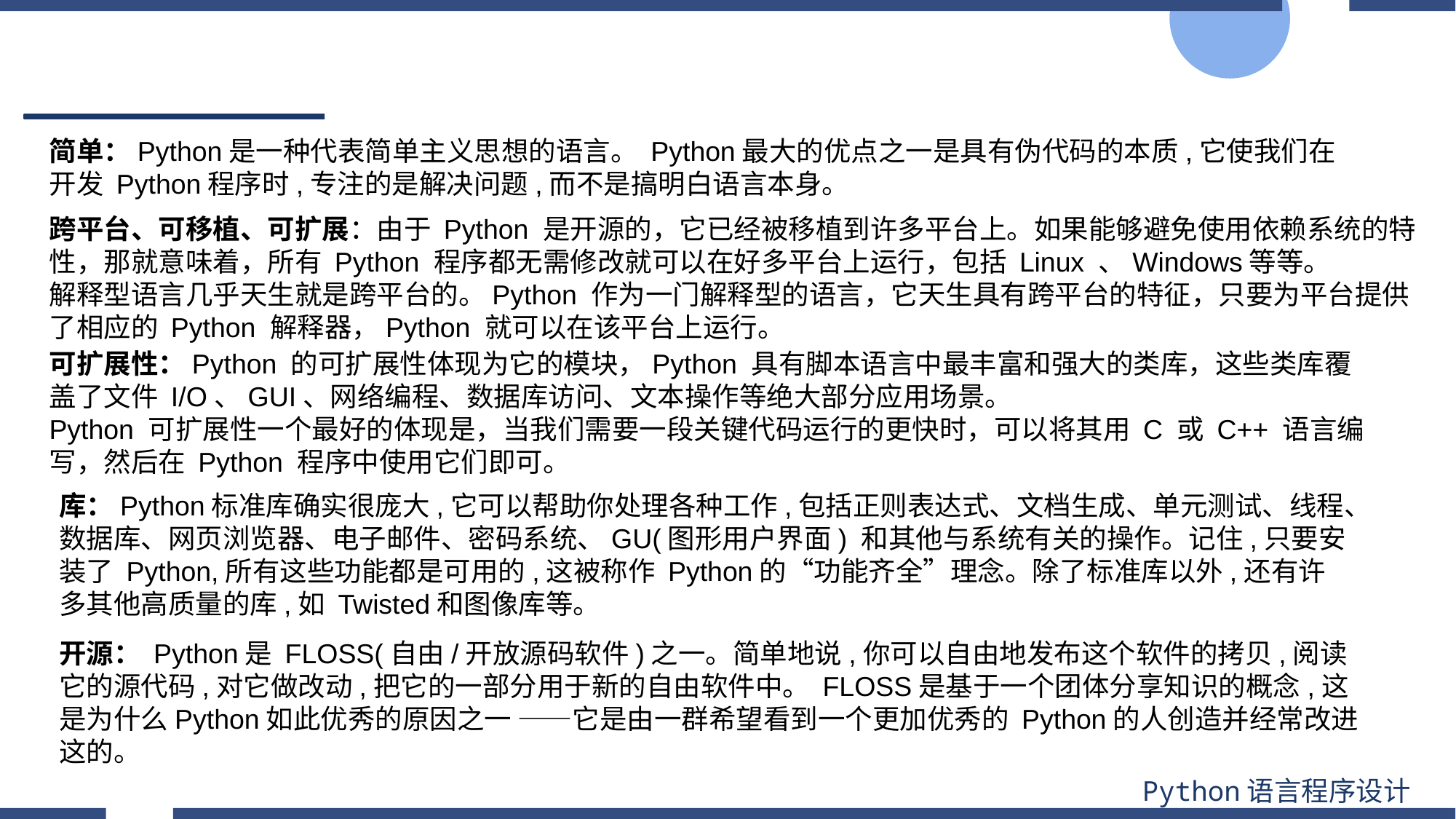

#
简单：Python是一种代表简单主义思想的语言。 Python最大的优点之一是具有伪代码的本质,它使我们在开发 Python程序时,专注的是解决问题,而不是搞明白语言本身。
跨平台、可移植、可扩展：由于 Python 是开源的，它已经被移植到许多平台上。如果能够避免使用依赖系统的特性，那就意味着，所有 Python 程序都无需修改就可以在好多平台上运行，包括 Linux 、Windows等等。
解释型语言几乎天生就是跨平台的。Python 作为一门解释型的语言，它天生具有跨平台的特征，只要为平台提供了相应的 Python 解释器，Python 就可以在该平台上运行。
可扩展性：Python 的可扩展性体现为它的模块，Python 具有脚本语言中最丰富和强大的类库，这些类库覆盖了文件 I/O、GUI、网络编程、数据库访问、文本操作等绝大部分应用场景。
Python 可扩展性一个最好的体现是，当我们需要一段关键代码运行的更快时，可以将其用 C 或 C++ 语言编写，然后在 Python 程序中使用它们即可。
库：Python标准库确实很庞大,它可以帮助你处理各种工作,包括正则表达式、文档生成、单元测试、线程、数据库、网页浏览器、电子邮件、密码系统、GU(图形用户界面) 和其他与系统有关的操作。记住,只要安装了 Python,所有这些功能都是可用的,这被称作 Python的“功能齐全”理念。除了标准库以外,还有许多其他高质量的库,如 Twisted和图像库等。
开源： Python是 FLOSS(自由/开放源码软件)之一。简单地说,你可以自由地发布这个软件的拷贝,阅读它的源代码,对它做改动,把它的一部分用于新的自由软件中。 FLOSS是基于一个团体分享知识的概念,这是为什么Python如此优秀的原因之一 ——它是由一群希望看到一个更加优秀的 Python的人创造并经常改进这的。